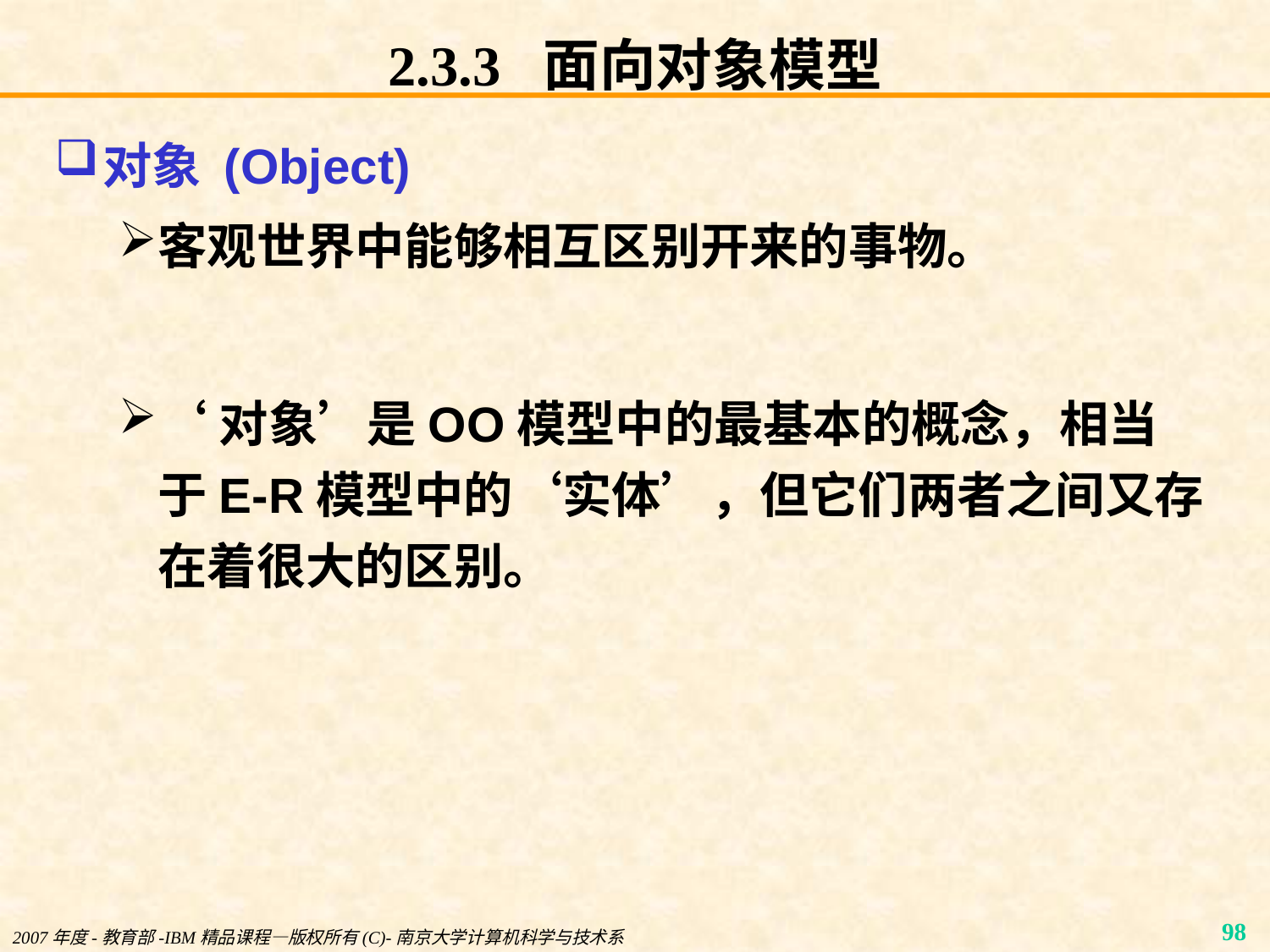

# 2.3.3  面向对象模型
对象 (Object)
客观世界中能够相互区别开来的事物。

‘对象’是OO模型中的最基本的概念，相当于E-R模型中的‘实体’，但它们两者之间又存在着很大的区别。
98
2007年度-教育部-IBM精品课程—版权所有(C)-南京大学计算机科学与技术系